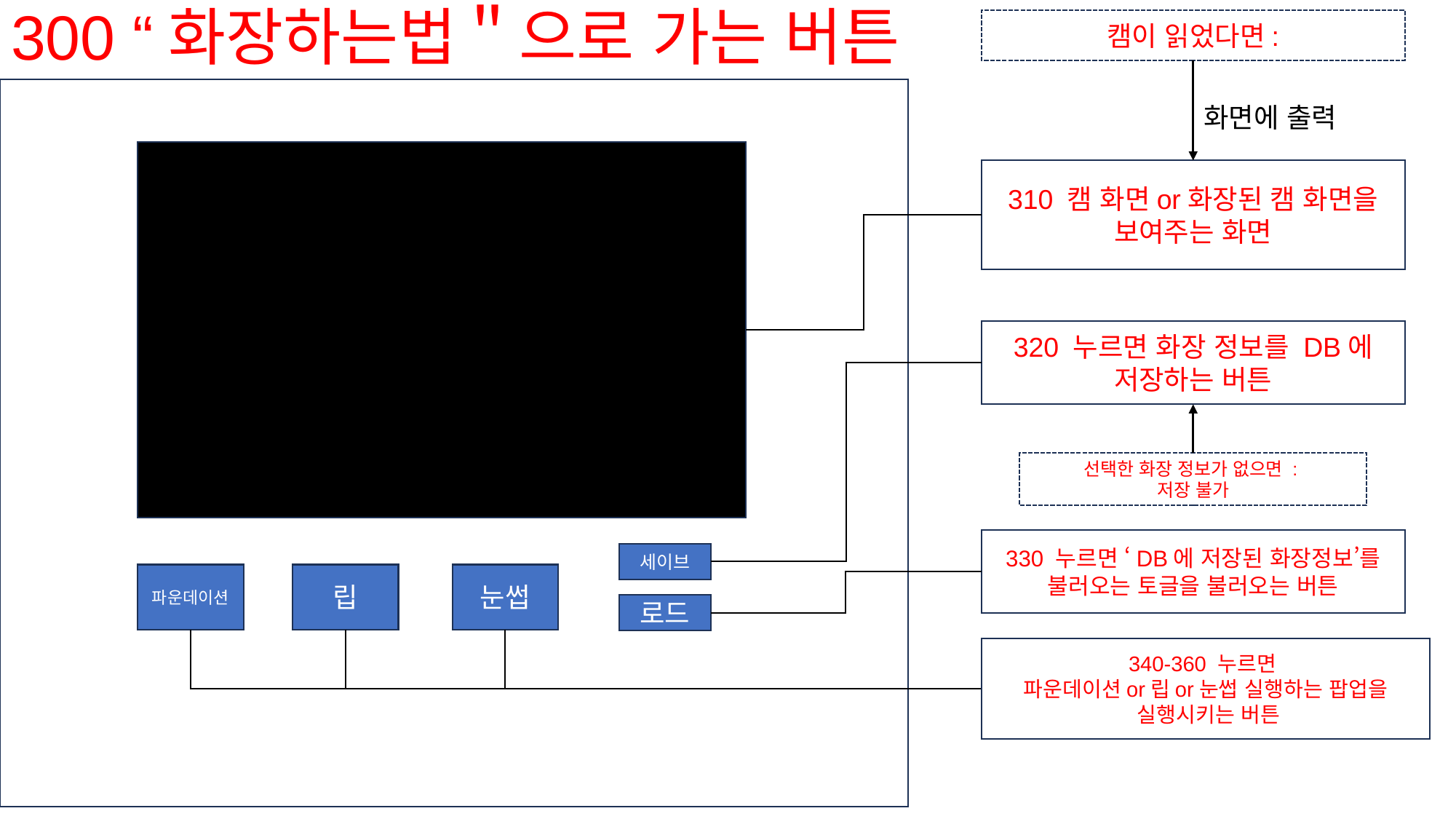

# 300 “화장하는법＂으로 가는 버튼
캠이 읽었다면:

화면에 출력

310 캠 화면or화장된 캠 화면을 보여주는 화면
320 누르면 화장 정보를 DB에 저장하는 버튼
선택한 화장 정보가 없으면 :
저장 불가
330 누르면 ‘DB에 저장된 화장정보’를 불러오는 토글을 불러오는 버튼
세이브
파운데이션
립
눈썹
로드
340-360 누르면
파운데이션or립or눈썹 실행하는 팝업을
 실행시키는 버튼